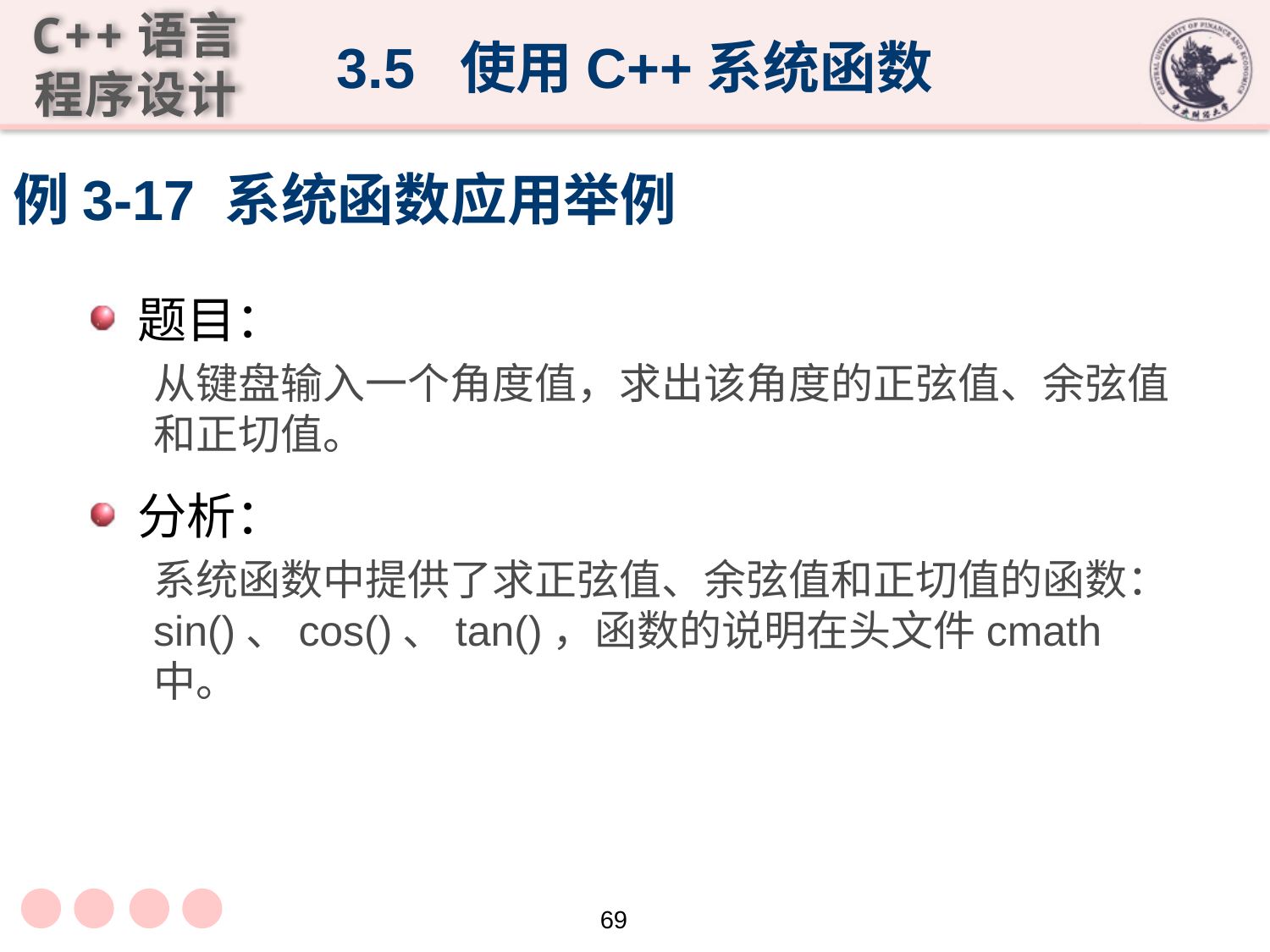

3.5  使用C++系统函数
# 例3-17 系统函数应用举例
题目：
从键盘输入一个角度值，求出该角度的正弦值、余弦值和正切值。
分析：
系统函数中提供了求正弦值、余弦值和正切值的函数：sin()、cos()、tan()，函数的说明在头文件cmath中。
69